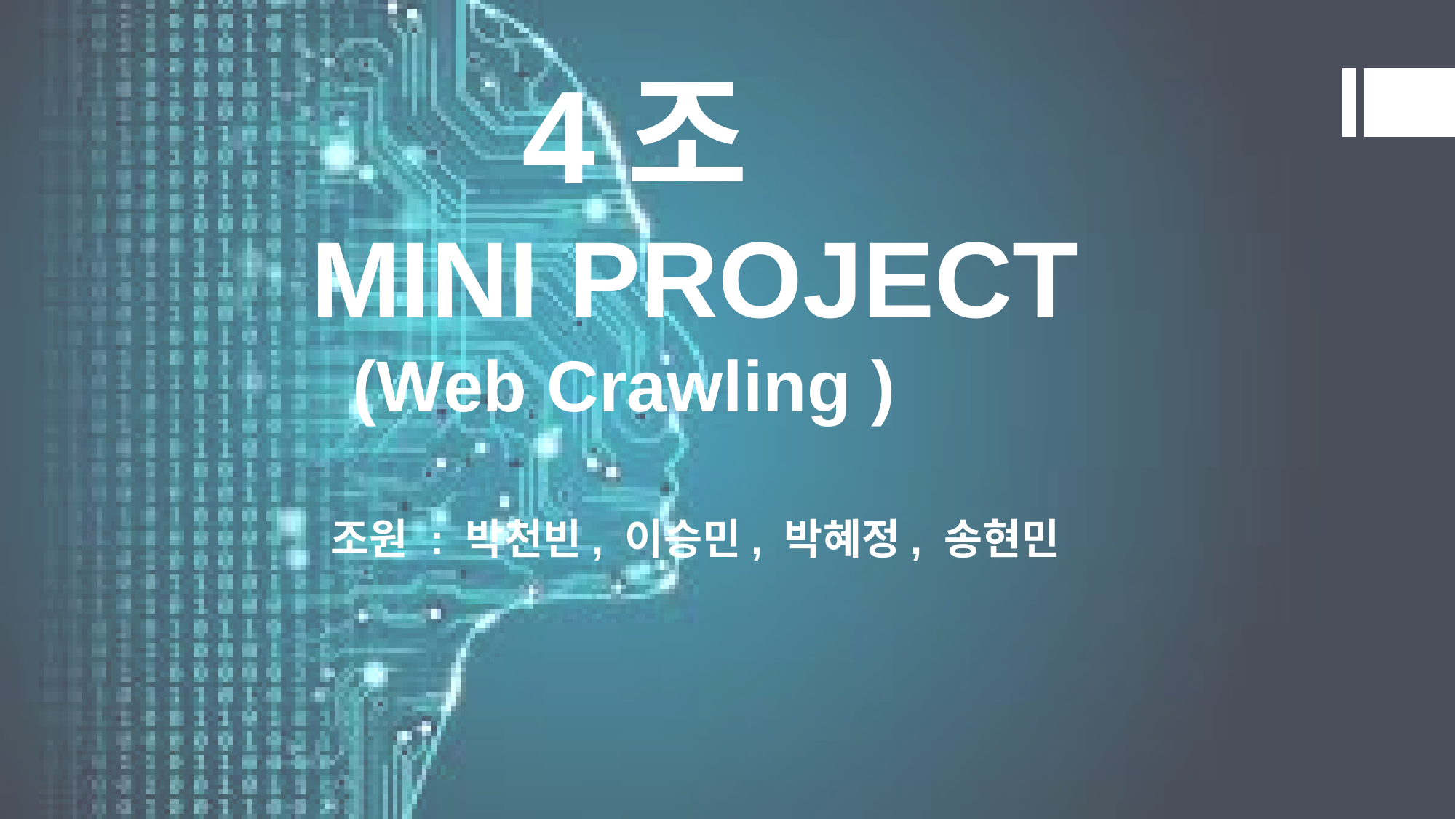

# 4조 MINI PROJECT (Web Crawling ) 조원 : 박천빈, 이승민, 박혜정, 송현민